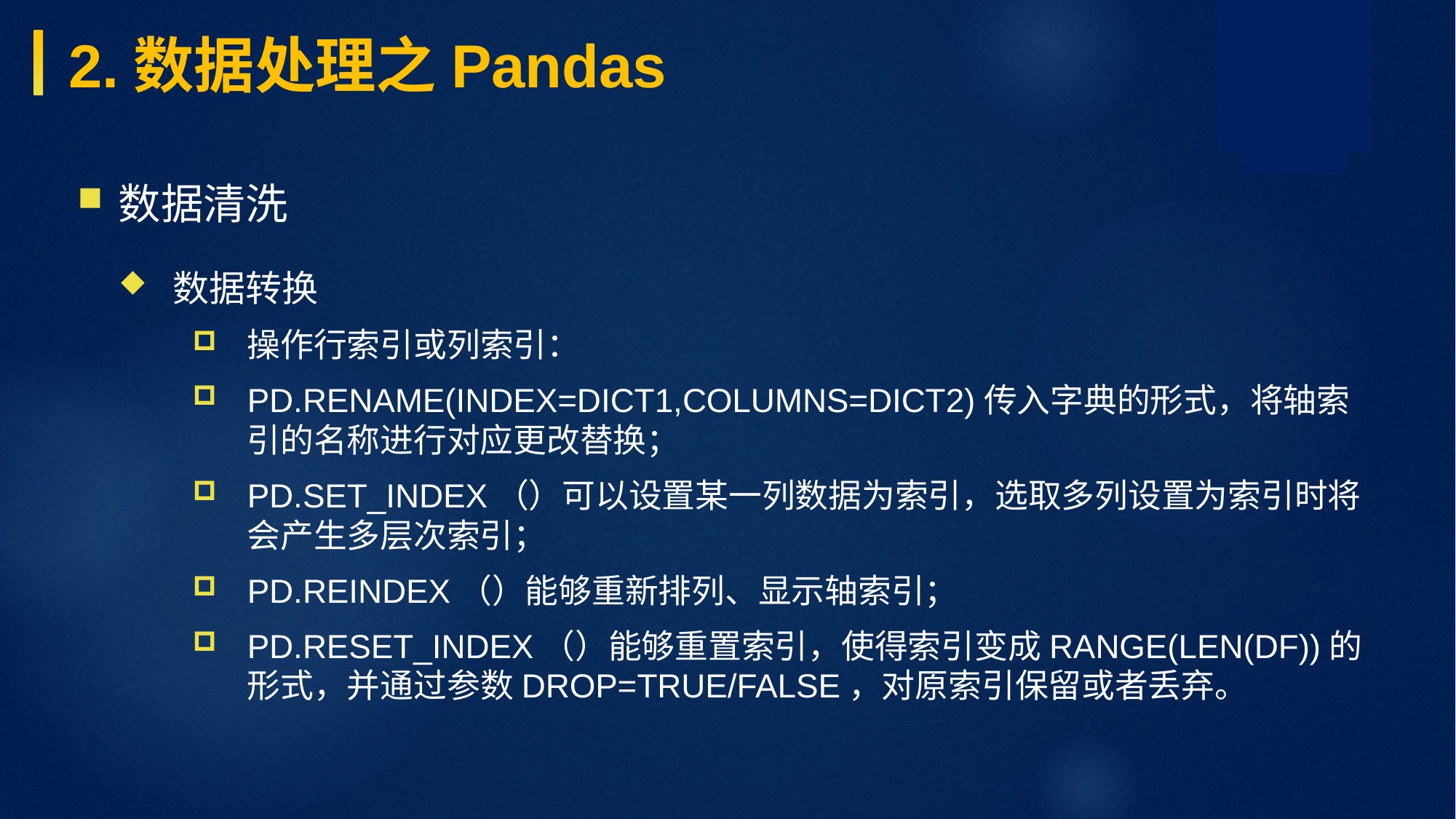

2.数据处理之Pandas
数据清洗
数据转换
操作行索引或列索引：
pd.rename(index=dict1,columns=dict2)传入字典的形式，将轴索引的名称进行对应更改替换；
pd.set_index（）可以设置某一列数据为索引，选取多列设置为索引时将会产生多层次索引；
pd.reindex（）能够重新排列、显示轴索引；
pd.reset_index（）能够重置索引，使得索引变成range(len(df))的形式，并通过参数drop=True/False，对原索引保留或者丢弃。